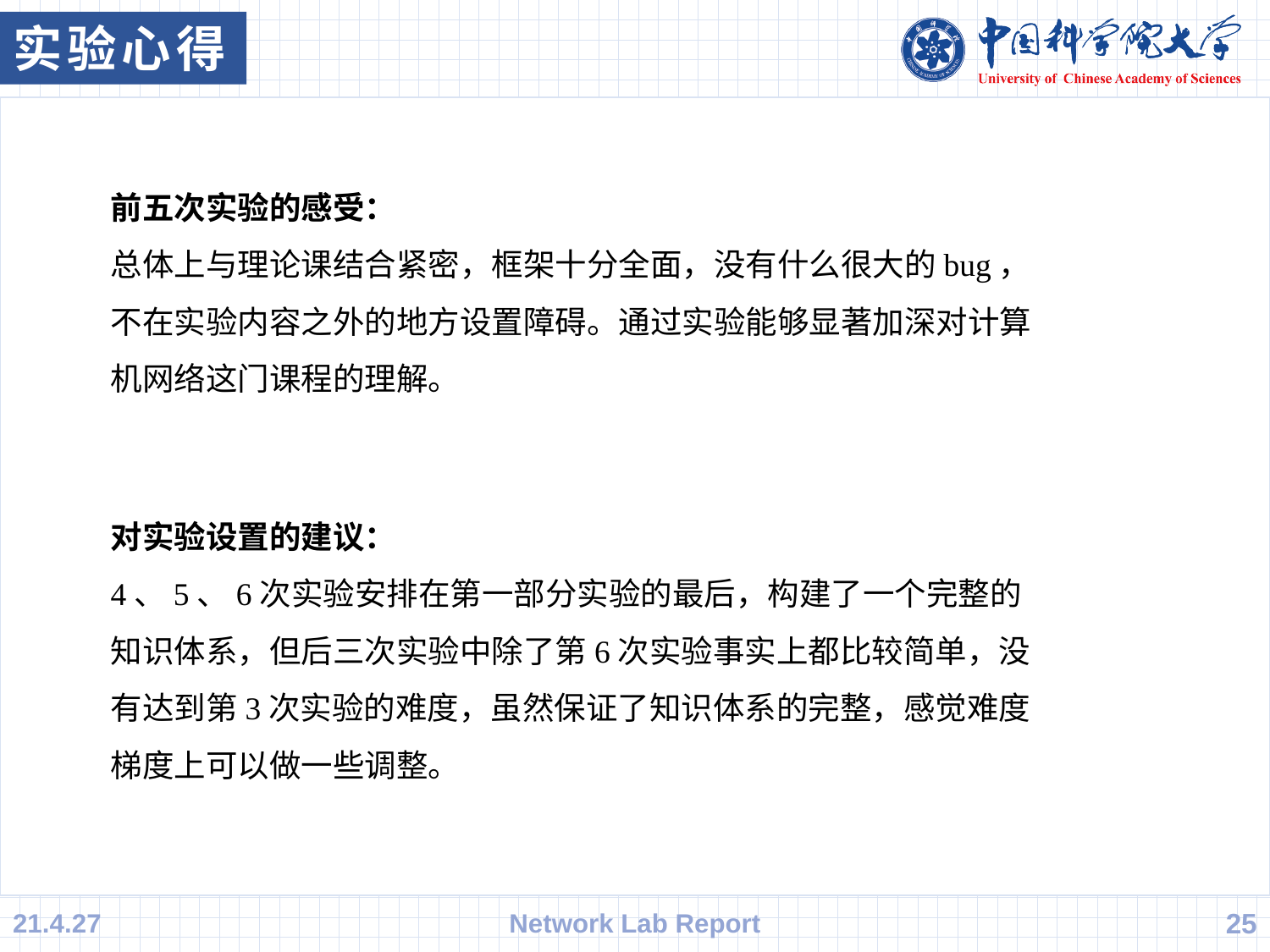

实验心得
前五次实验的感受：
总体上与理论课结合紧密，框架十分全面，没有什么很大的bug，不在实验内容之外的地方设置障碍。通过实验能够显著加深对计算机网络这门课程的理解。
对实验设置的建议：
4、5、6次实验安排在第一部分实验的最后，构建了一个完整的知识体系，但后三次实验中除了第6次实验事实上都比较简单，没有达到第3次实验的难度，虽然保证了知识体系的完整，感觉难度梯度上可以做一些调整。
21.4.27
Network Lab Report
25